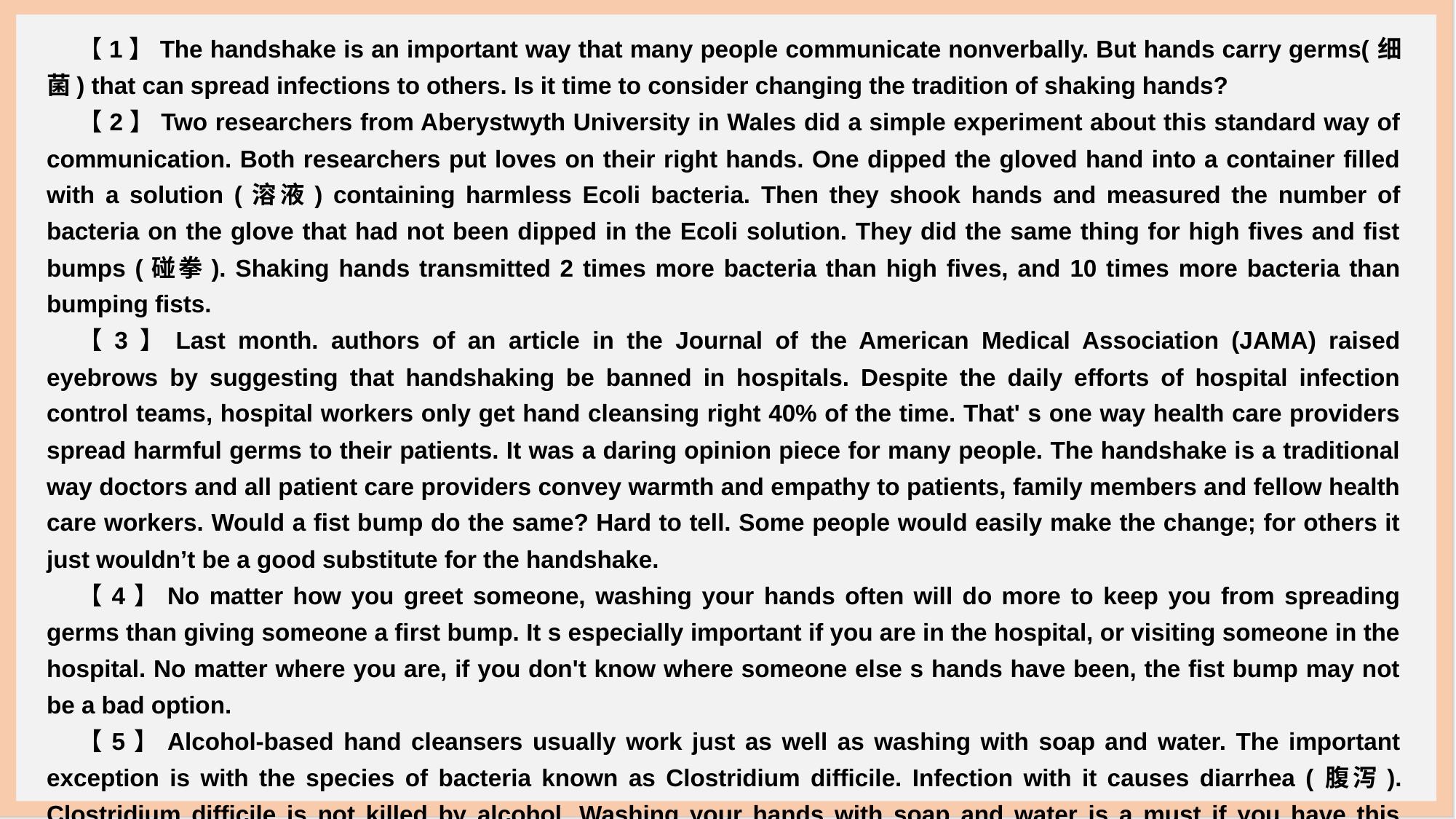

【1】The handshake is an important way that many people communicate nonverbally. But hands carry germs(细菌) that can spread infections to others. Is it time to consider changing the tradition of shaking hands?
【2】Two researchers from Aberystwyth University in Wales did a simple experiment about this standard way of communication. Both researchers put loves on their right hands. One dipped the gloved hand into a container filled with a solution (溶液) containing harmless Ecoli bacteria. Then they shook hands and measured the number of bacteria on the glove that had not been dipped in the Ecoli solution. They did the same thing for high fives and fist bumps (碰拳). Shaking hands transmitted 2 times more bacteria than high fives, and 10 times more bacteria than bumping fists.
【3】Last month. authors of an article in the Journal of the American Medical Association (JAMA) raised eyebrows by suggesting that handshaking be banned in hospitals. Despite the daily efforts of hospital infection control teams, hospital workers only get hand cleansing right 40% of the time. That' s one way health care providers spread harmful germs to their patients. It was a daring opinion piece for many people. The handshake is a traditional way doctors and all patient care providers convey warmth and empathy to patients, family members and fellow health care workers. Would a fist bump do the same? Hard to tell. Some people would easily make the change; for others it just wouldn’t be a good substitute for the handshake.
【4】No matter how you greet someone, washing your hands often will do more to keep you from spreading germs than giving someone a first bump. It s especially important if you are in the hospital, or visiting someone in the hospital. No matter where you are, if you don't know where someone else s hands have been, the fist bump may not be a bad option.
【5】Alcohol-based hand cleansers usually work just as well as washing with soap and water. The important exception is with the species of bacteria known as Clostridium difficile. Infection with it causes diarrhea (腹泻). Clostridium difficile is not killed by alcohol. Washing your hands with soap and water is a must if you have this infection or visit someone with it.